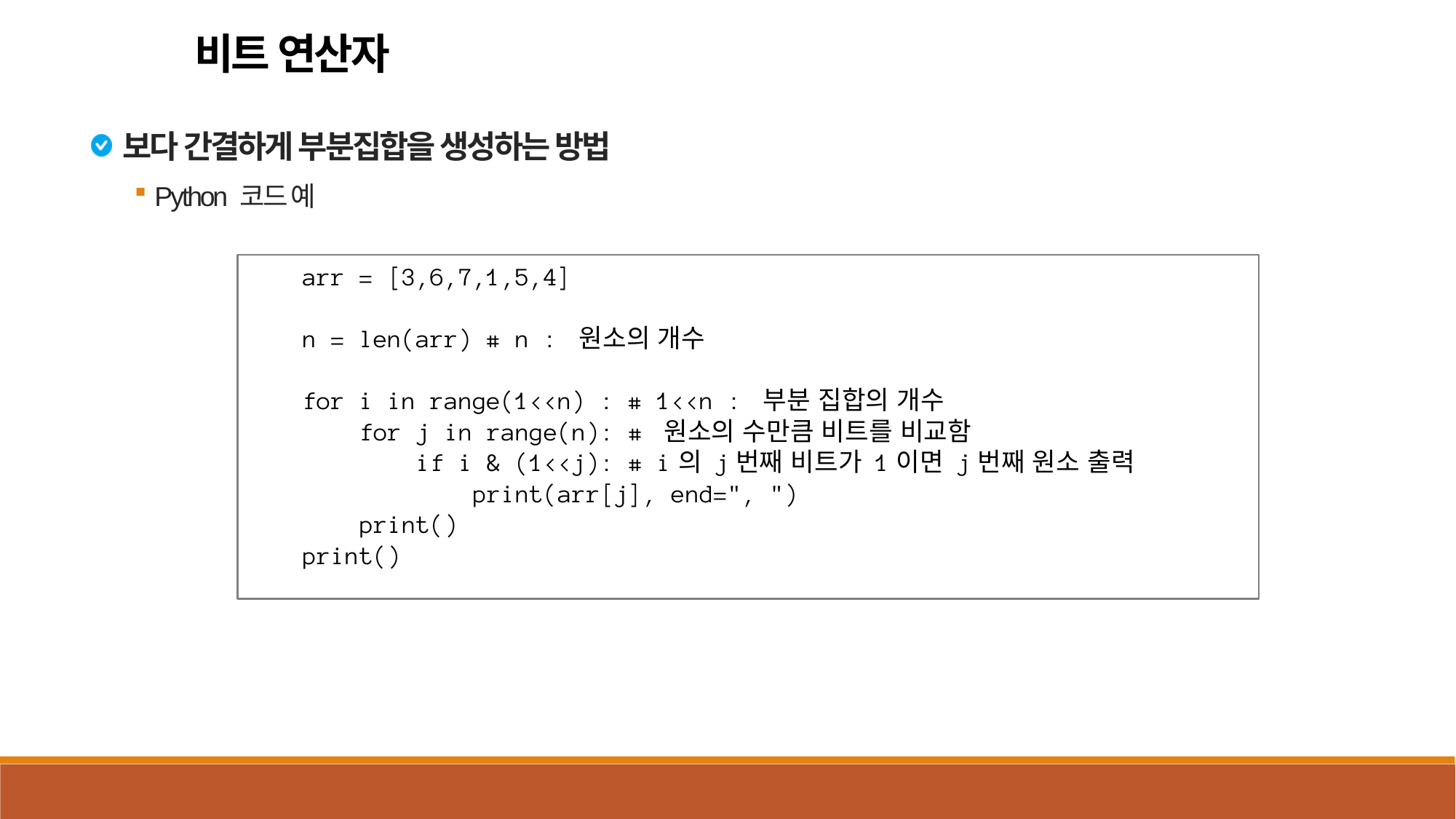

비트 연산자
보다 간결하게 부분집합을 생성하는 방법
Python 코드 예
arr = [3,6,7,1,5,4]

n = len(arr) # n : 원소의 개수

for i in range(1<<n) : # 1<<n : 부분 집합의 개수
    for j in range(n): # 원소의 수만큼 비트를 비교함
        if i & (1<<j): # i의 j번째 비트가 1이면 j번째 원소 출력
            print(arr[j], end=", ")
    print()
print()